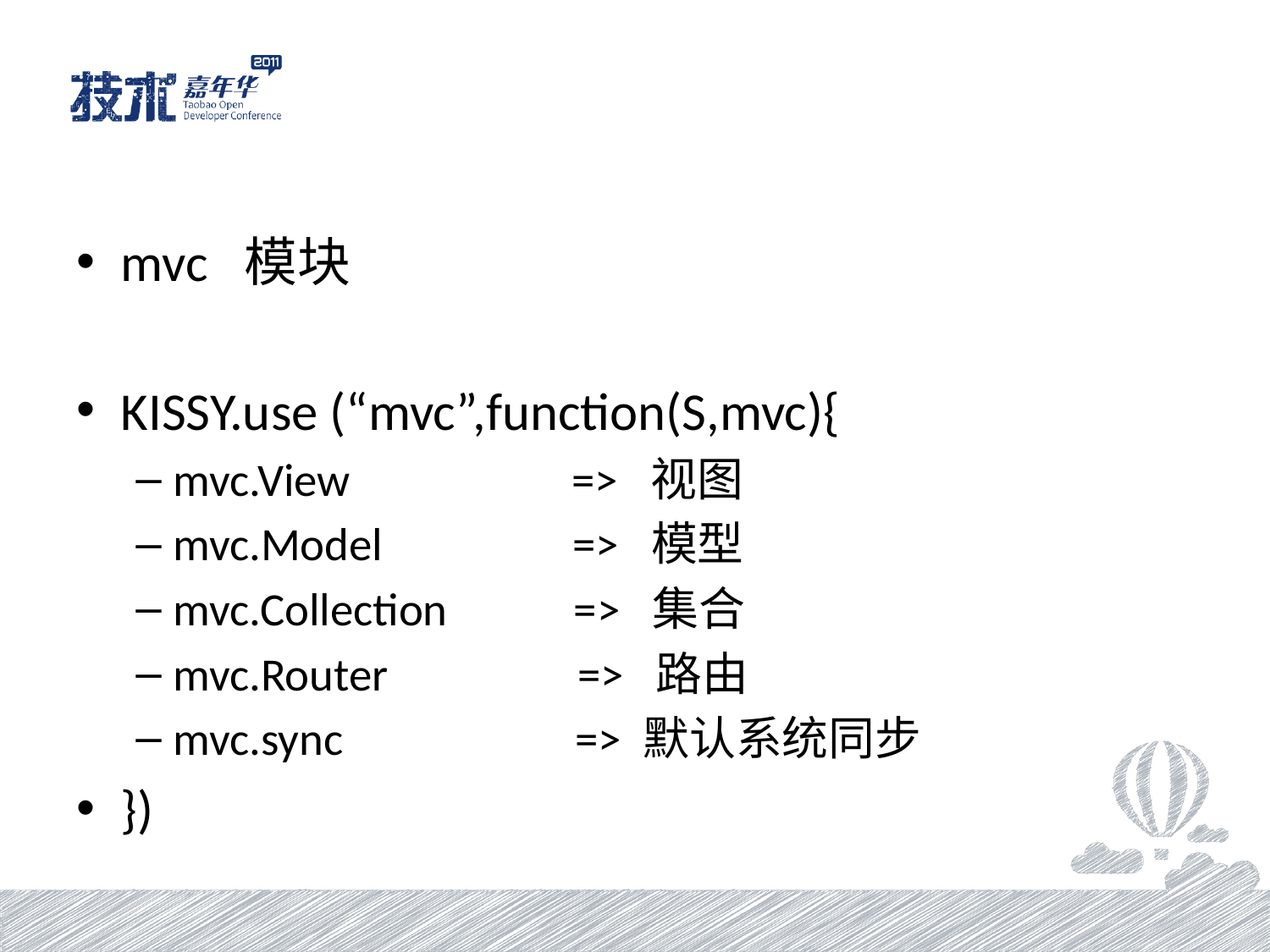

#
mvc  模块

KISSY.use (“mvc”,function(S,mvc){
mvc.View                     =>  视图
mvc.Model                  =>  模型
mvc.Collection            =>  集合
mvc.Router                  =>  路由
mvc.sync                      => 默认系统同步
})